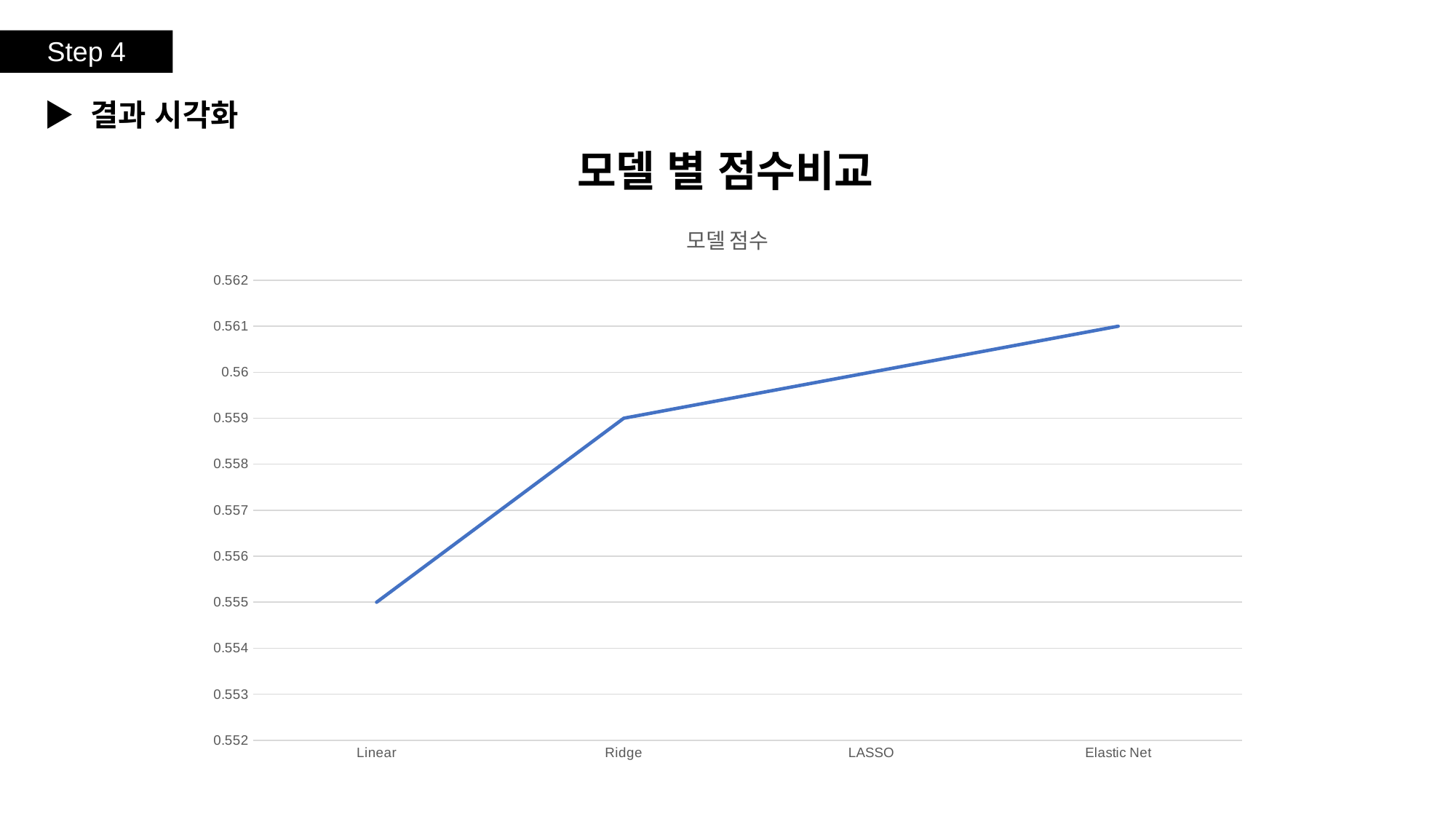

Step 4
▶ 결과 시각화
모델 별 점수비교

### Chart:

| Category | 모델 점수 |
|---|---|
| Linear | 0.555 |
| Ridge | 0.559 |
| LASSO | 0.56 |
| Elastic Net | 0.561 |